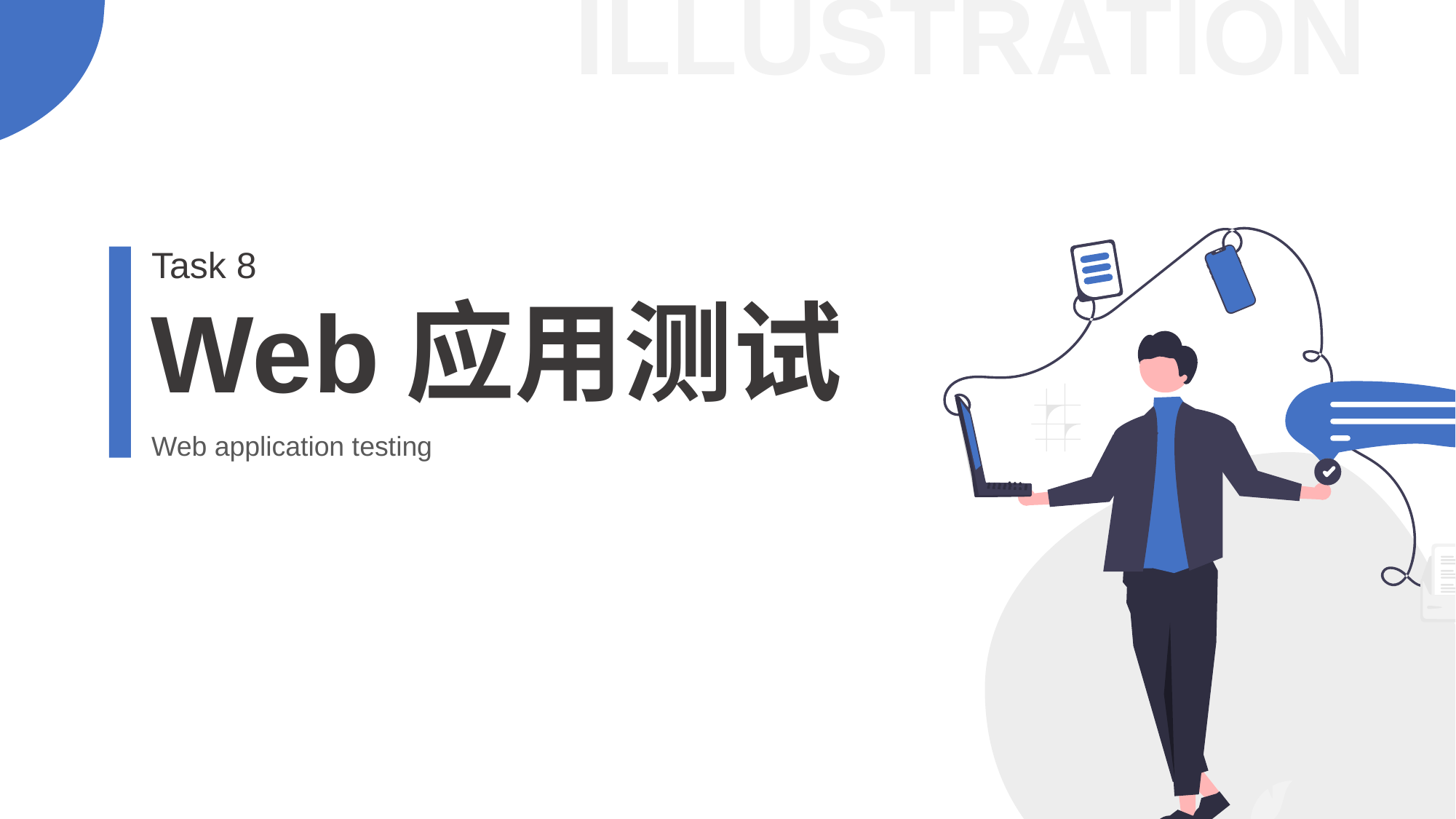

ILLUSTRATION
Task 8

Web应用测试
Web application testing